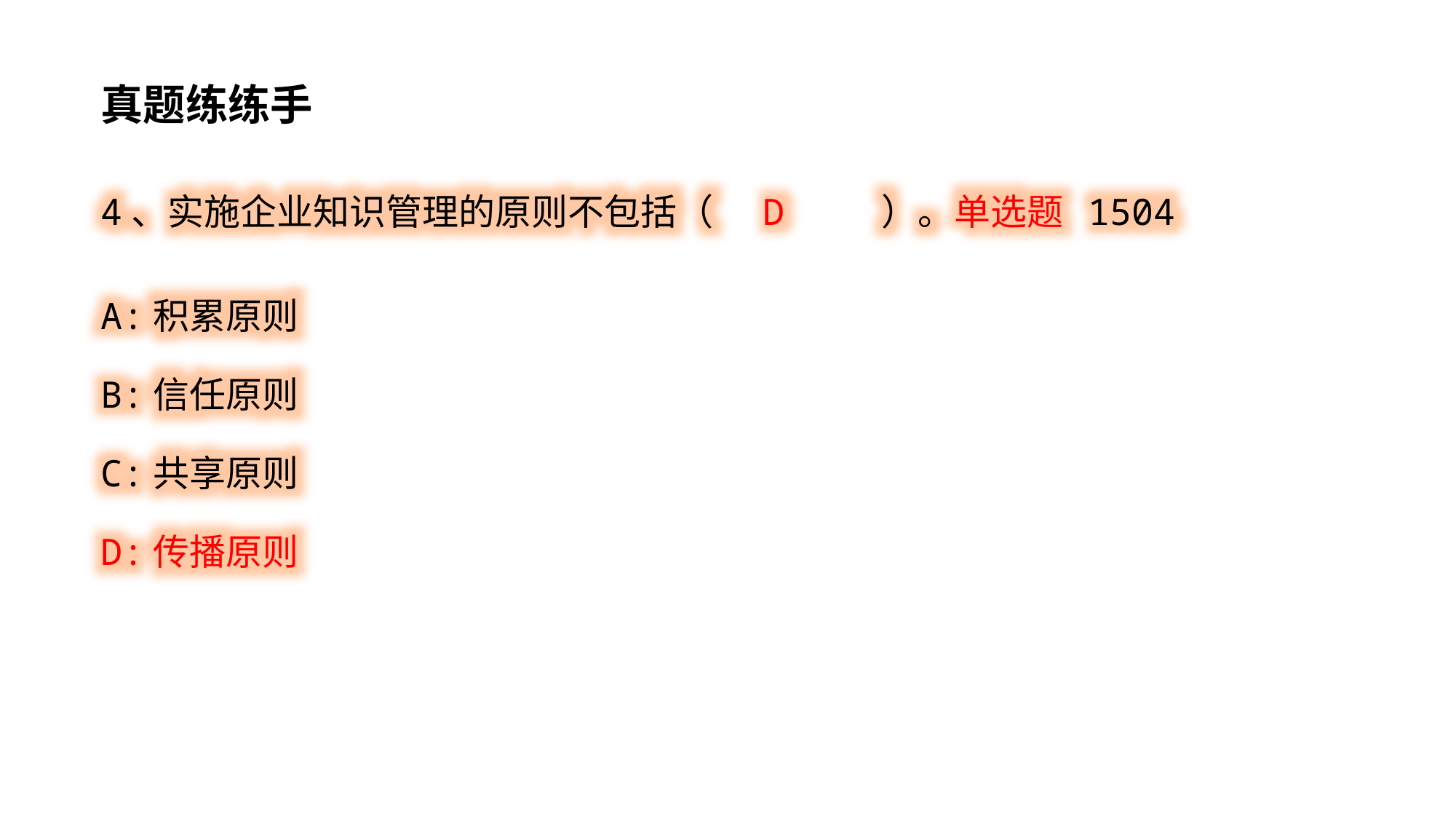

真题练练手
4、实施企业知识管理的原则不包括（     D    ）。单选题  1504

A:积累原则

B:信任原则

C:共享原则

D:传播原则